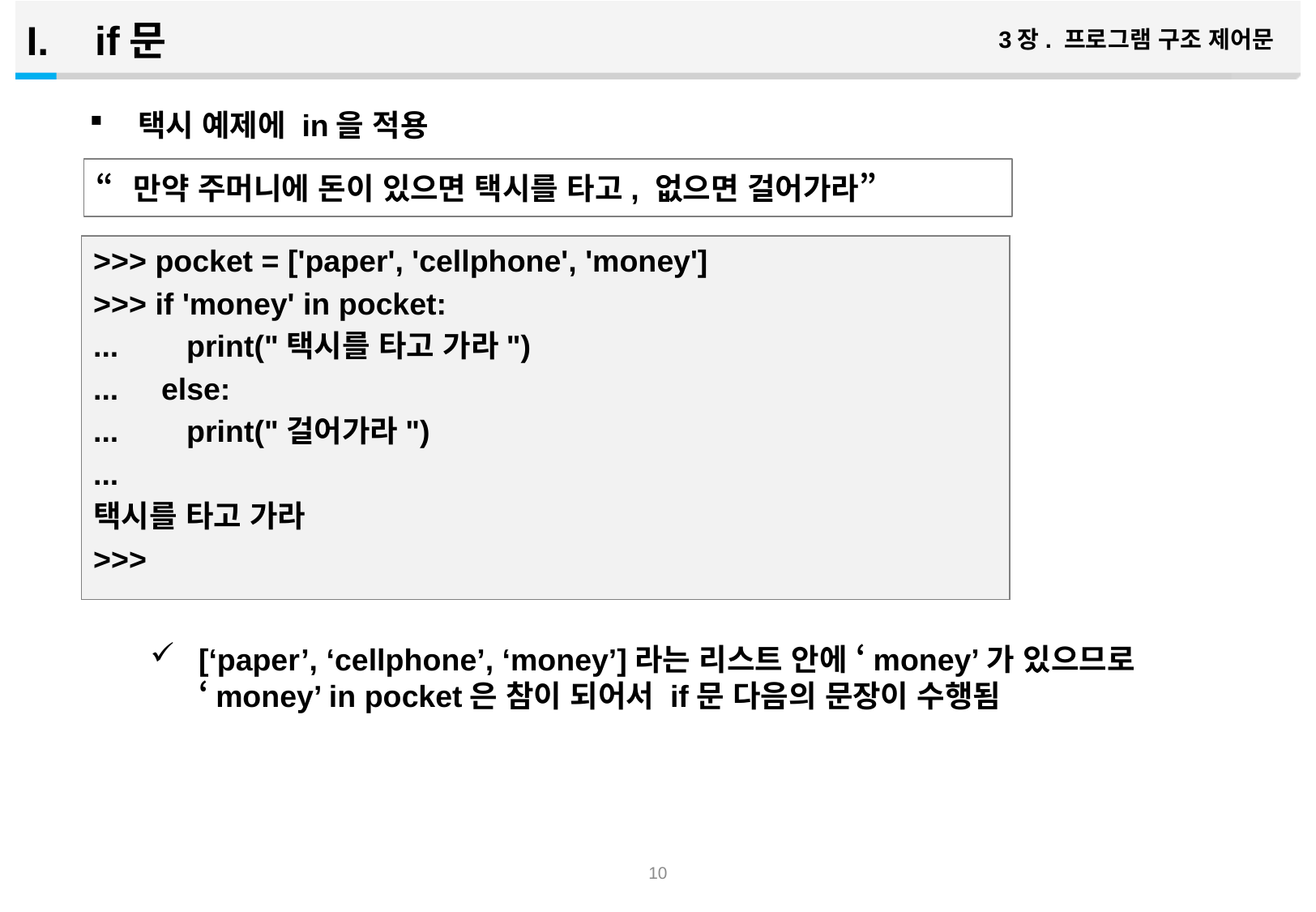

if문
3장. 프로그램 구조 제어문
택시 예제에 in을 적용

[‘paper’, ‘cellphone’, ‘money’]라는 리스트 안에 ‘money’가 있으므로          ‘money’ in pocket은 참이 되어서 if문 다음의 문장이 수행됨
“만약 주머니에 돈이 있으면 택시를 타고, 없으면 걸어가라”
>>> pocket = ['paper', 'cellphone', 'money']
>>> if 'money' in pocket:
...        print("택시를 타고 가라")
...     else:
...        print("걸어가라")
...
택시를 타고 가라
>>>
10